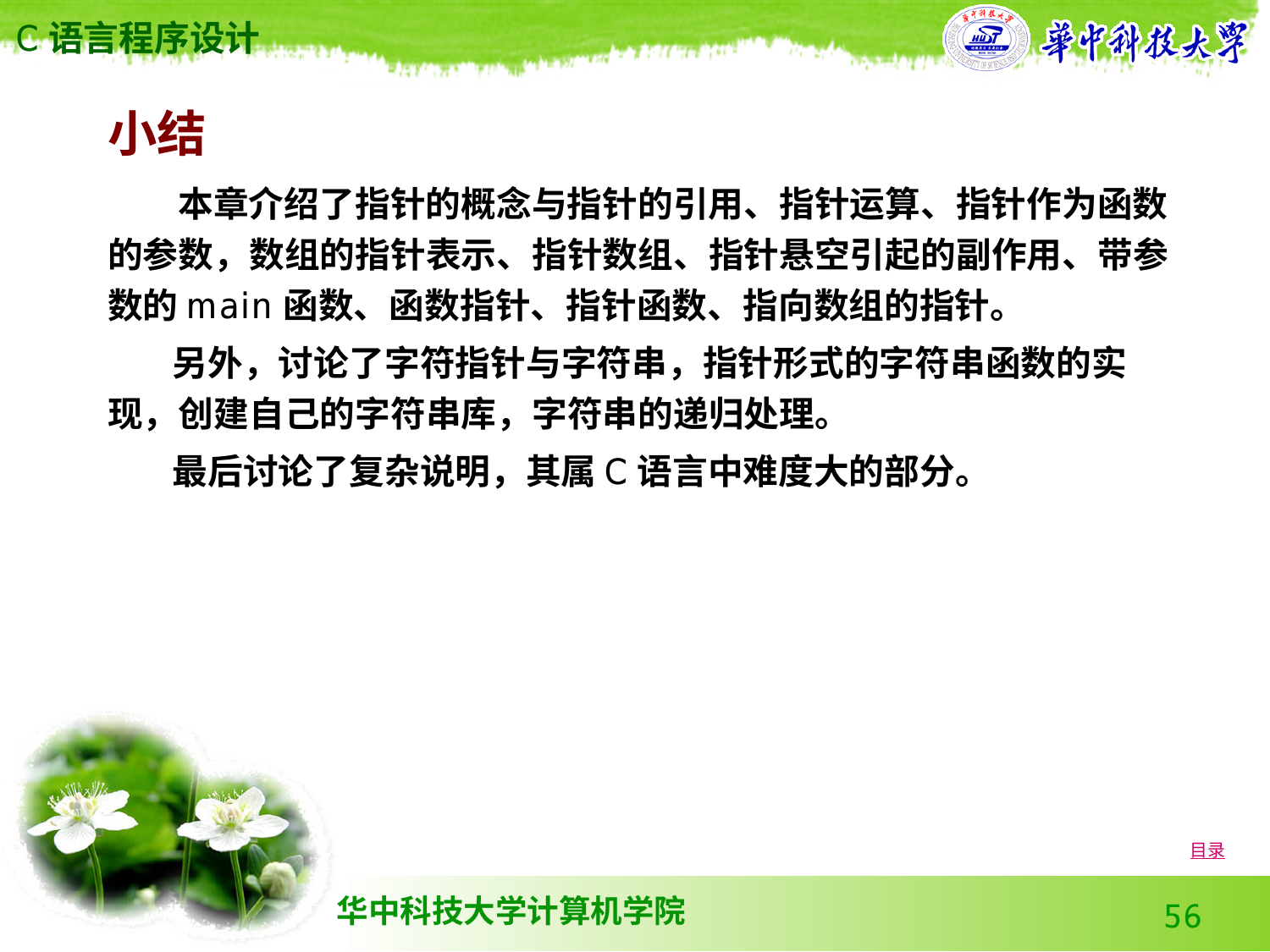

小结
　　本章介绍了指针的概念与指针的引用、指针运算、指针作为函数的参数，数组的指针表示、指针数组、指针悬空引起的副作用、带参数的main函数、函数指针、指针函数、指向数组的指针。
       另外，讨论了字符指针与字符串，指针形式的字符串函数的实现，创建自己的字符串库，字符串的递归处理。
       最后讨论了复杂说明，其属C语言中难度大的部分。
目录
56